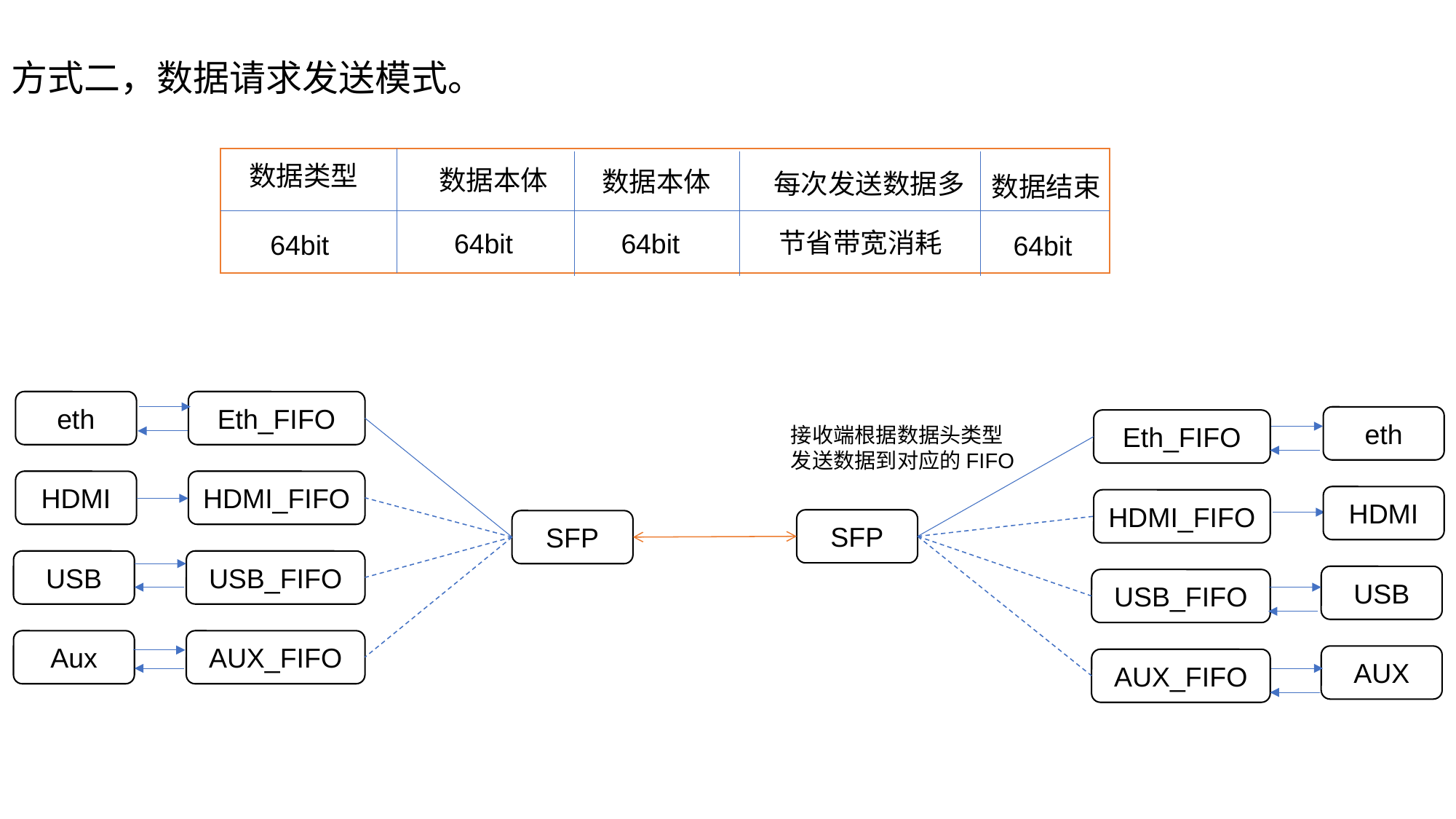

# 方式二，数据请求发送模式。

数据类型
数据本体
数据本体
每次发送数据多
数据结束
节省带宽消耗
64bit
64bit
64bit
64bit
eth
Eth_FIFO
eth
Eth_FIFO
接收端根据数据头类型
发送数据到对应的FIFO
HDMI
HDMI_FIFO
HDMI
HDMI_FIFO
SFP
SFP
USB
USB_FIFO
USB
USB_FIFO
Aux
AUX_FIFO
AUX
AUX_FIFO